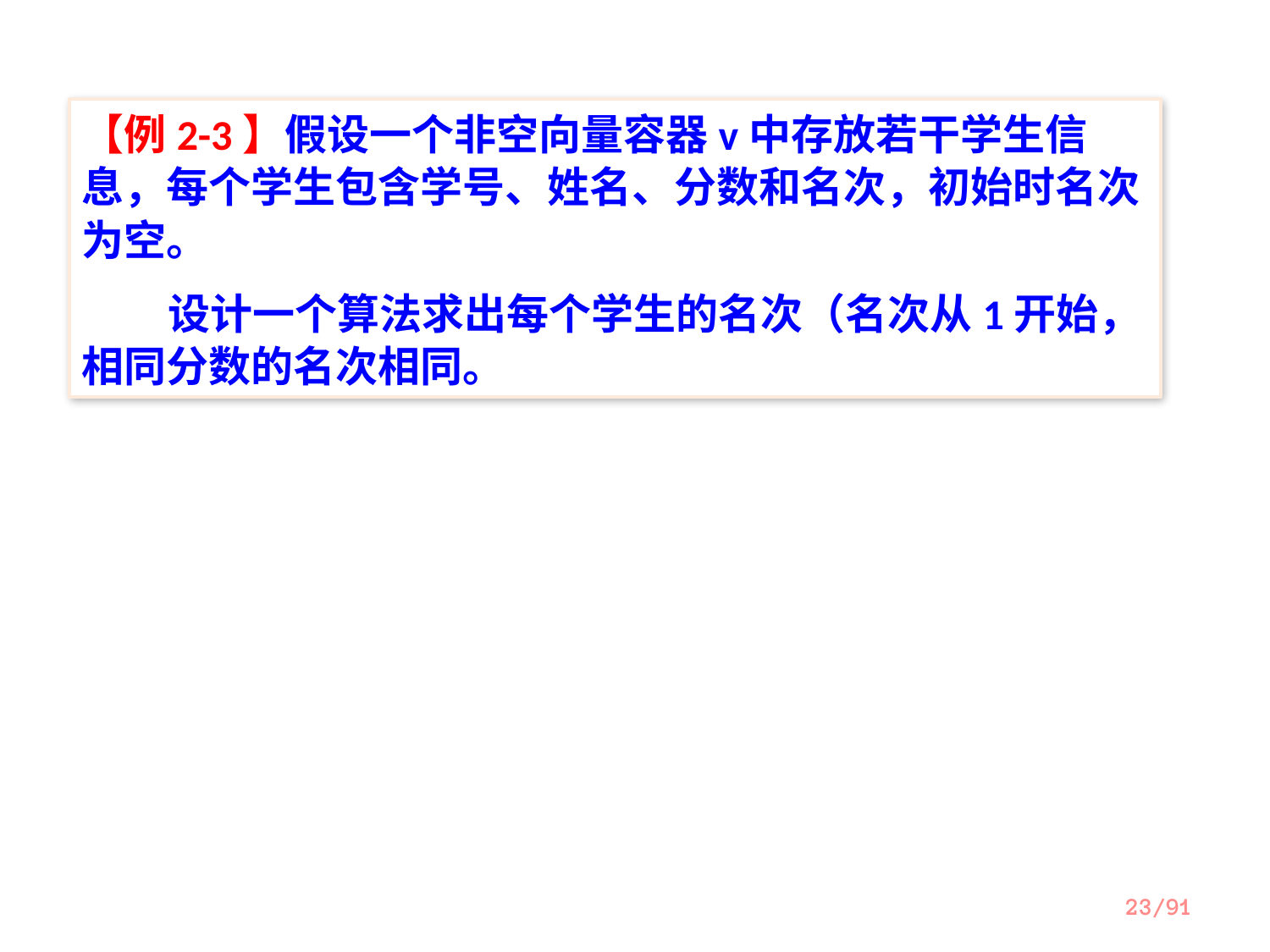

【例2-3】假设一个非空向量容器v中存放若干学生信息，每个学生包含学号、姓名、分数和名次，初始时名次为空。
        设计一个算法求出每个学生的名次（名次从1开始，相同分数的名次相同。
23/91